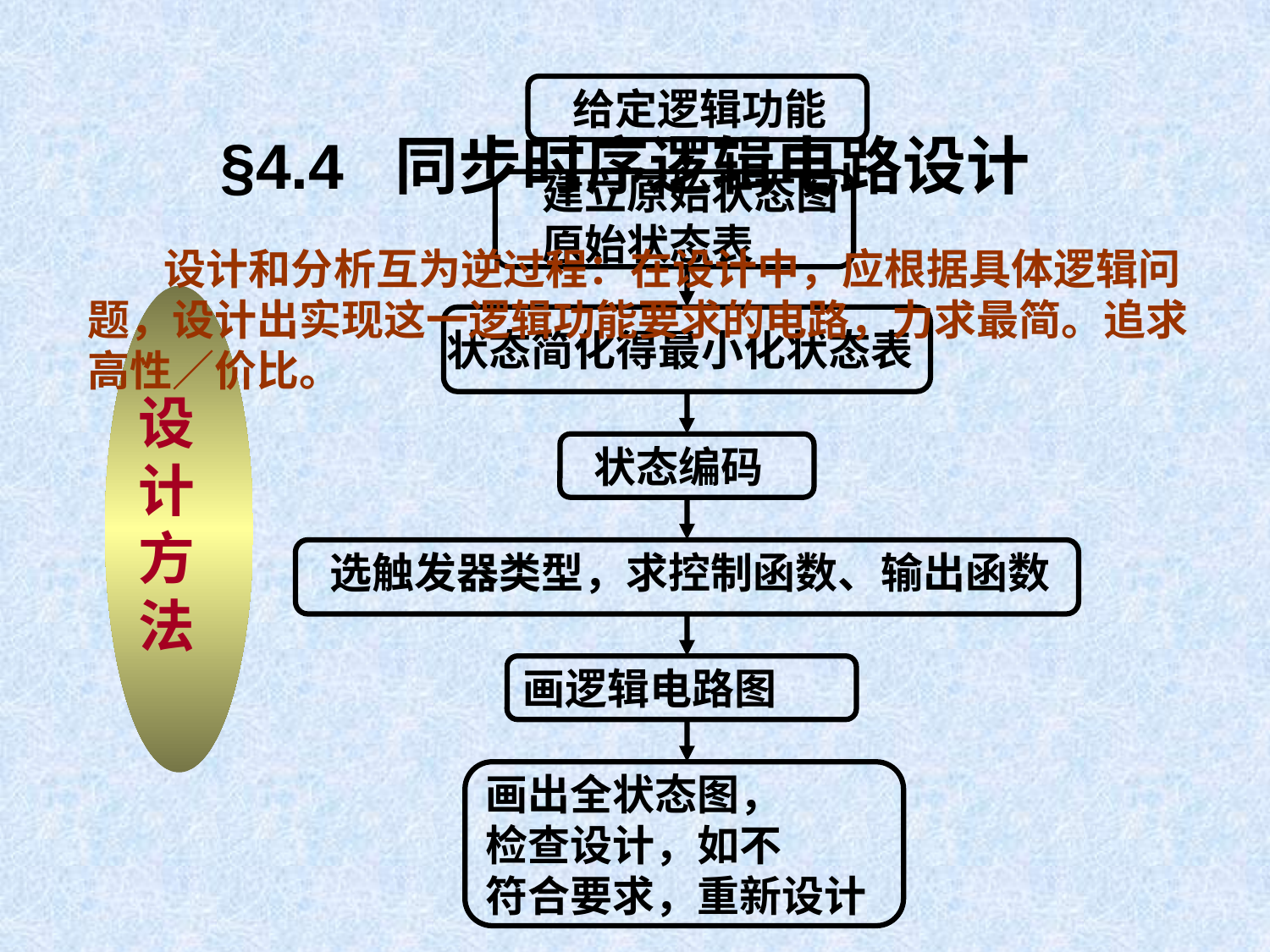

给定逻辑功能
§4.4  同步时序逻辑电路设计

建立原始状态图
原始状态表

       设计和分析互为逆过程：在设计中，应根据具体逻辑问题，设计出实现这一逻辑功能要求的电路，力求最简。追求高性／价比。

设
计
方
法

状态简化得最小化状态表

状态编码

选触发器类型，求控制函数、输出函数

画逻辑电路图

画出全状态图，
检查设计，如不
符合要求，重新设计